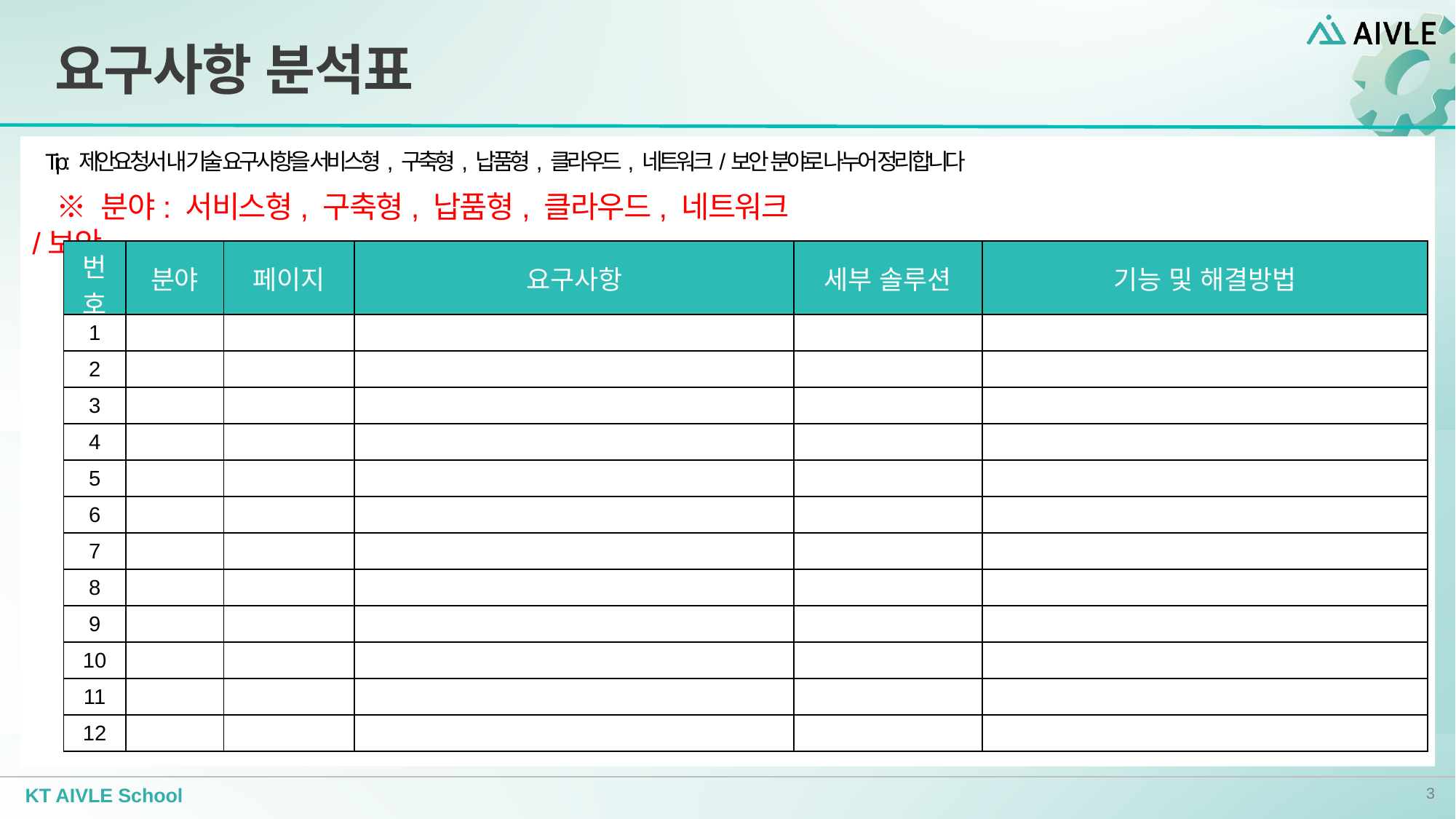

# 요구사항 분석표
Tip: 제안요청서 내 기술 요구사항을 서비스형, 구축형, 납품형, 클라우드, 네트워크/보안  분야로 나누어 정리합니다
   ※ 분야: 서비스형, 구축형, 납품형, 클라우드, 네트워크/보안
| 번호 | 분야 | 페이지 | 요구사항 | 세부 솔루션 | 기능 및 해결방법 |
| --- | --- | --- | --- | --- | --- |
| 1 |  |  |  |  |  |
| 2 |  |  |  |  |  |
| 3 |  |  |  |  |  |
| 4 |  |  |  |  |  |
| 5 |  |  |  |  |  |
| 6 |  |  |  |  |  |
| 7 |  |  |  |  |  |
| 8 |  |  |  |  |  |
| 9 |  |  |  |  |  |
| 10 |  |  |  |  |  |
| 11 |  |  |  |  |  |
| 12 |  |  |  |  |  |